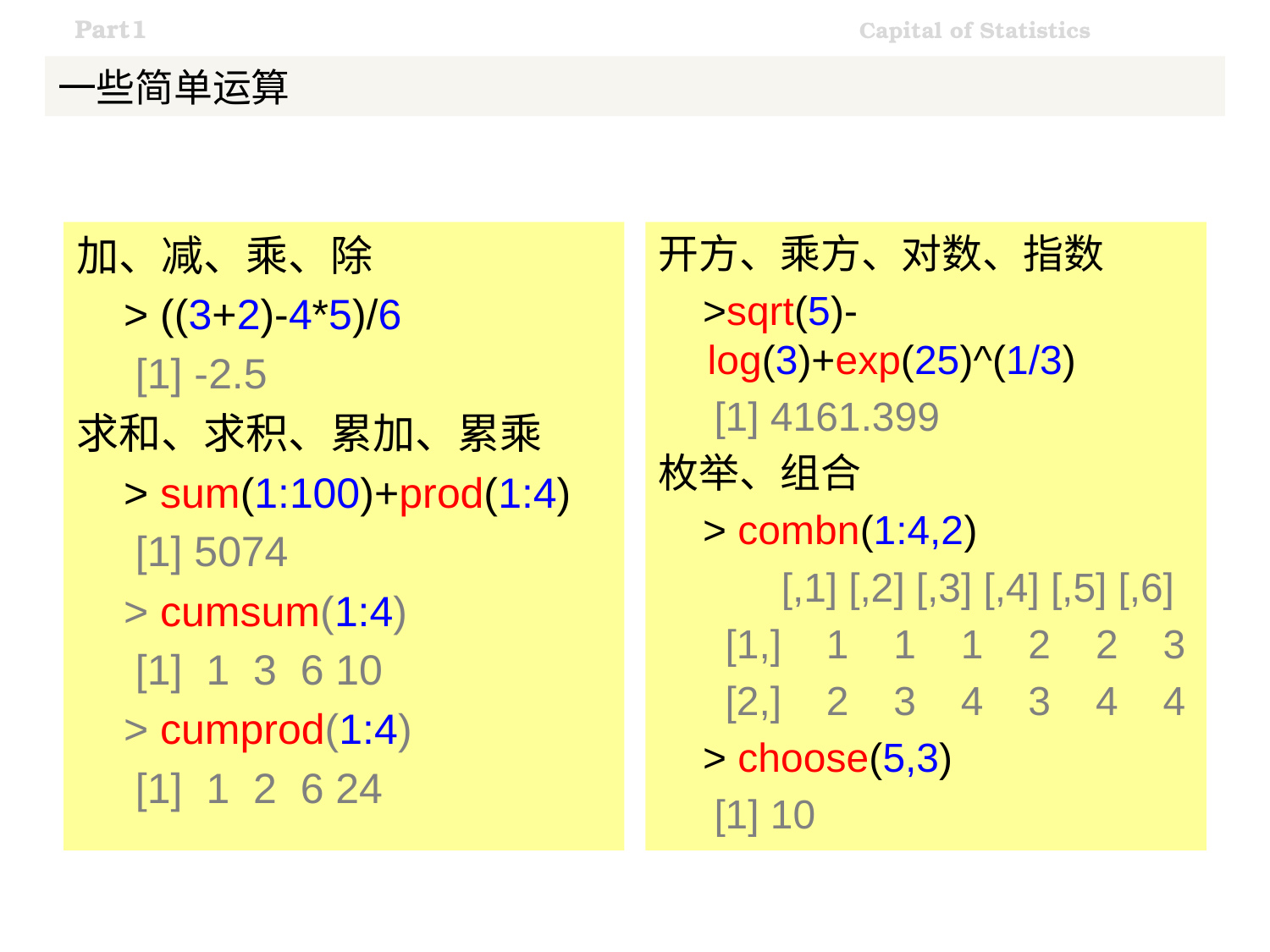

# 一些简单运算
加、减、乘、除
    > ((3+2)-4*5)/6
     [1] -2.5
求和、求积、累加、累乘
    > sum(1:100)+prod(1:4)
     [1] 5074
    > cumsum(1:4)
     [1]  1  3  6 10
    > cumprod(1:4)
     [1]  1  2  6 24

开方、乘方、对数、指数
    >sqrt(5)-log(3)+exp(25)^(1/3)
     [1] 4161.399
枚举、组合
    > combn(1:4,2)
           [,1] [,2] [,3] [,4] [,5] [,6]
      [1,]    1    1    1    2    2    3
      [2,]    2    3    4    3    4    4
    > choose(5,3)
     [1] 10